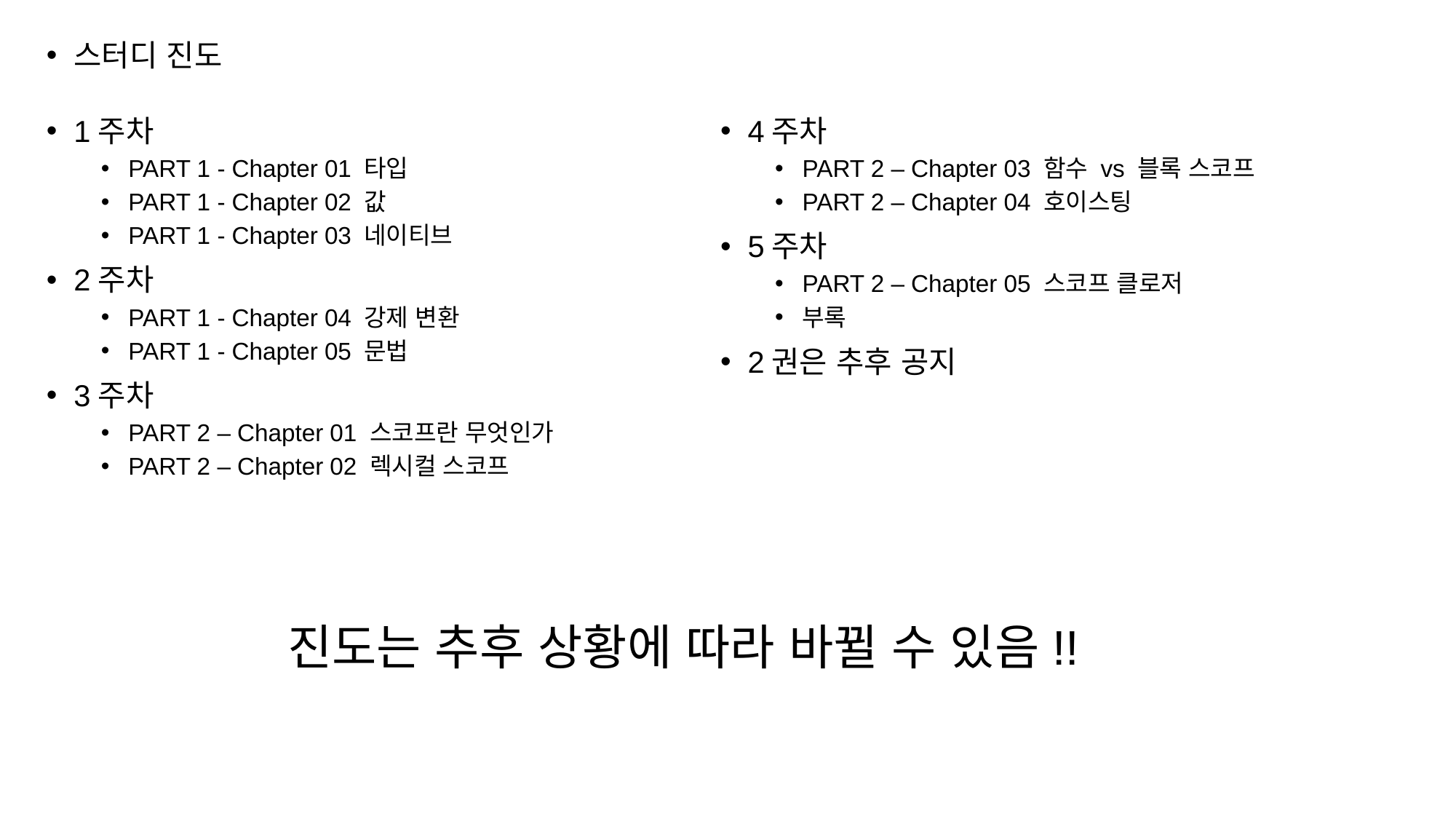

스터디 진도
1주차
PART 1 - Chapter 01 타입
PART 1 - Chapter 02 값
PART 1 - Chapter 03 네이티브
2주차
PART 1 - Chapter 04 강제 변환
PART 1 - Chapter 05 문법
3주차
PART 2 – Chapter 01 스코프란 무엇인가
PART 2 – Chapter 02 렉시컬 스코프
4주차
PART 2 – Chapter 03 함수 vs 블록 스코프
PART 2 – Chapter 04 호이스팅
5주차
PART 2 – Chapter 05 스코프 클로저
부록
2권은 추후 공지
진도는 추후 상황에 따라 바뀔 수 있음!!